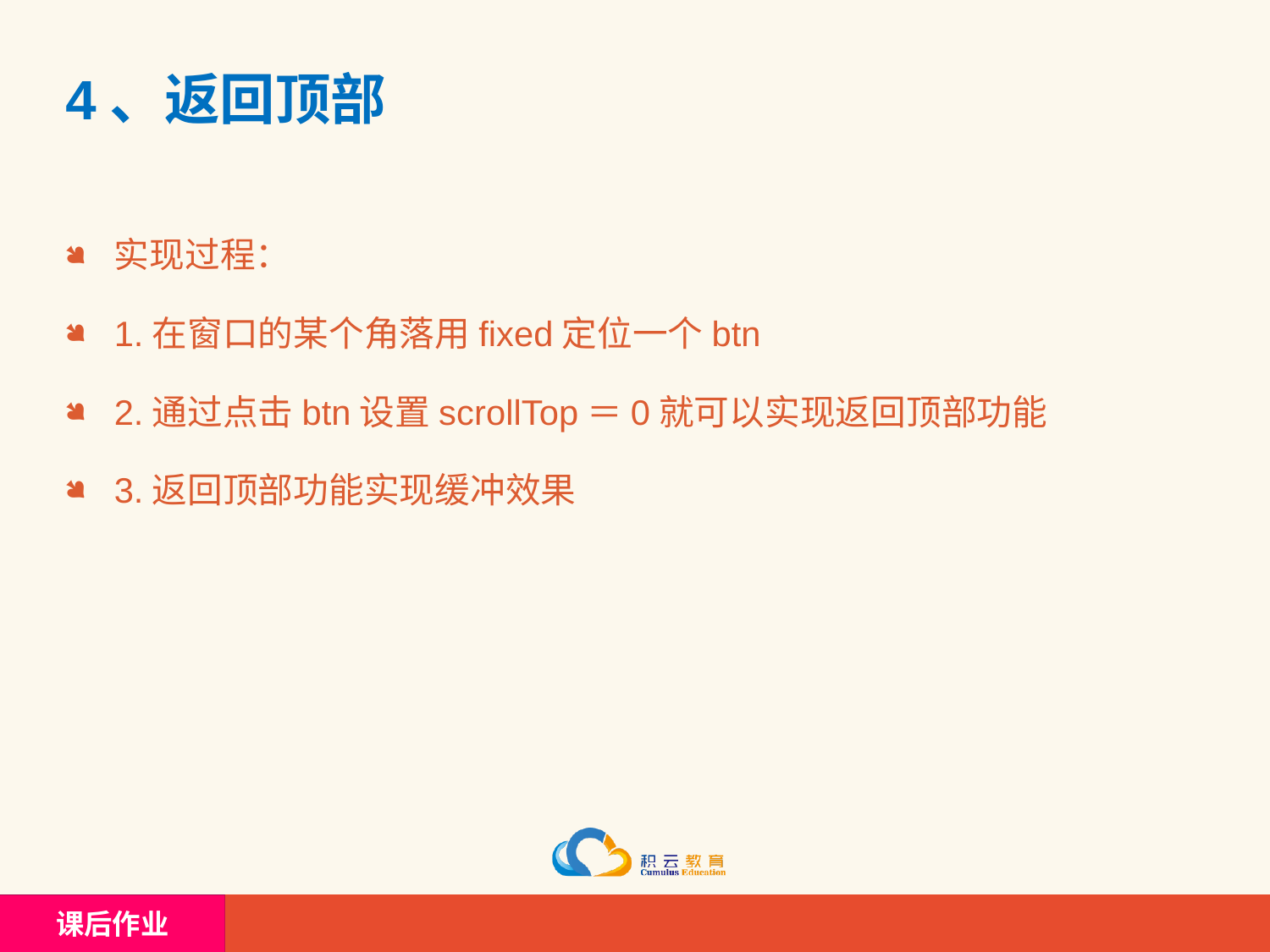

# 4、返回顶部
实现过程：
1.在窗口的某个角落用fixed定位一个btn
2.通过点击btn设置scrollTop＝0就可以实现返回顶部功能
3.返回顶部功能实现缓冲效果